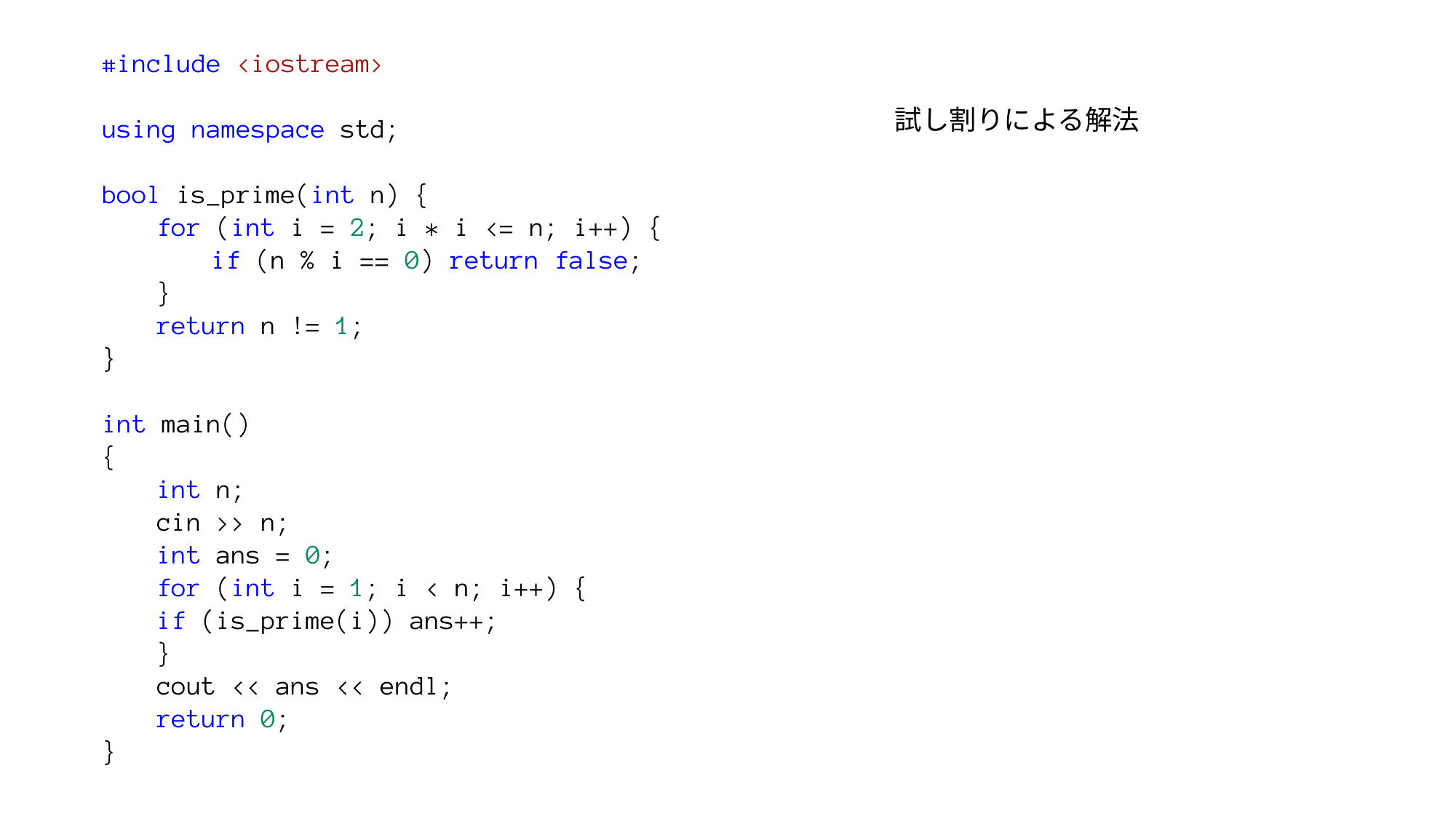

#include <iostream>
using namespace std;
bool is_prime(int n) {
for (int i = 2; i * i <= n; i++) {
if (n % i == 0) return false;
}
return n != 1;
}
int main()
{
int n;
cin >> n;
int ans = 0;
for (int i = 1; i < n; i++) {
if (is_prime(i)) ans++;
}
cout << ans << endl;
return 0;
}
試し割りによる解法